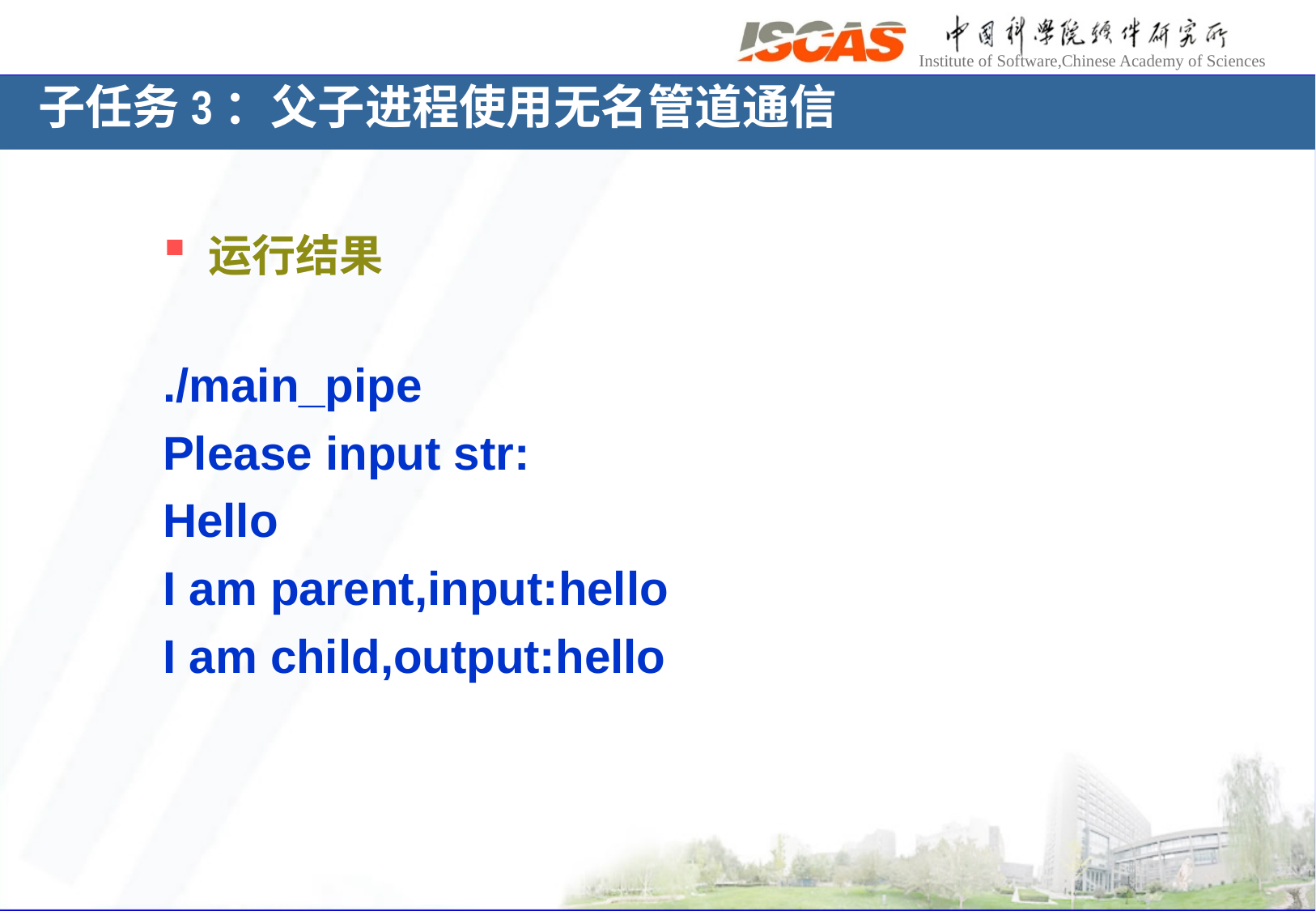

子任务3：父子进程使用无名管道通信
运行结果

./main_pipe
Please input str:
Hello
I am parent,input:hello
I am child,output:hello